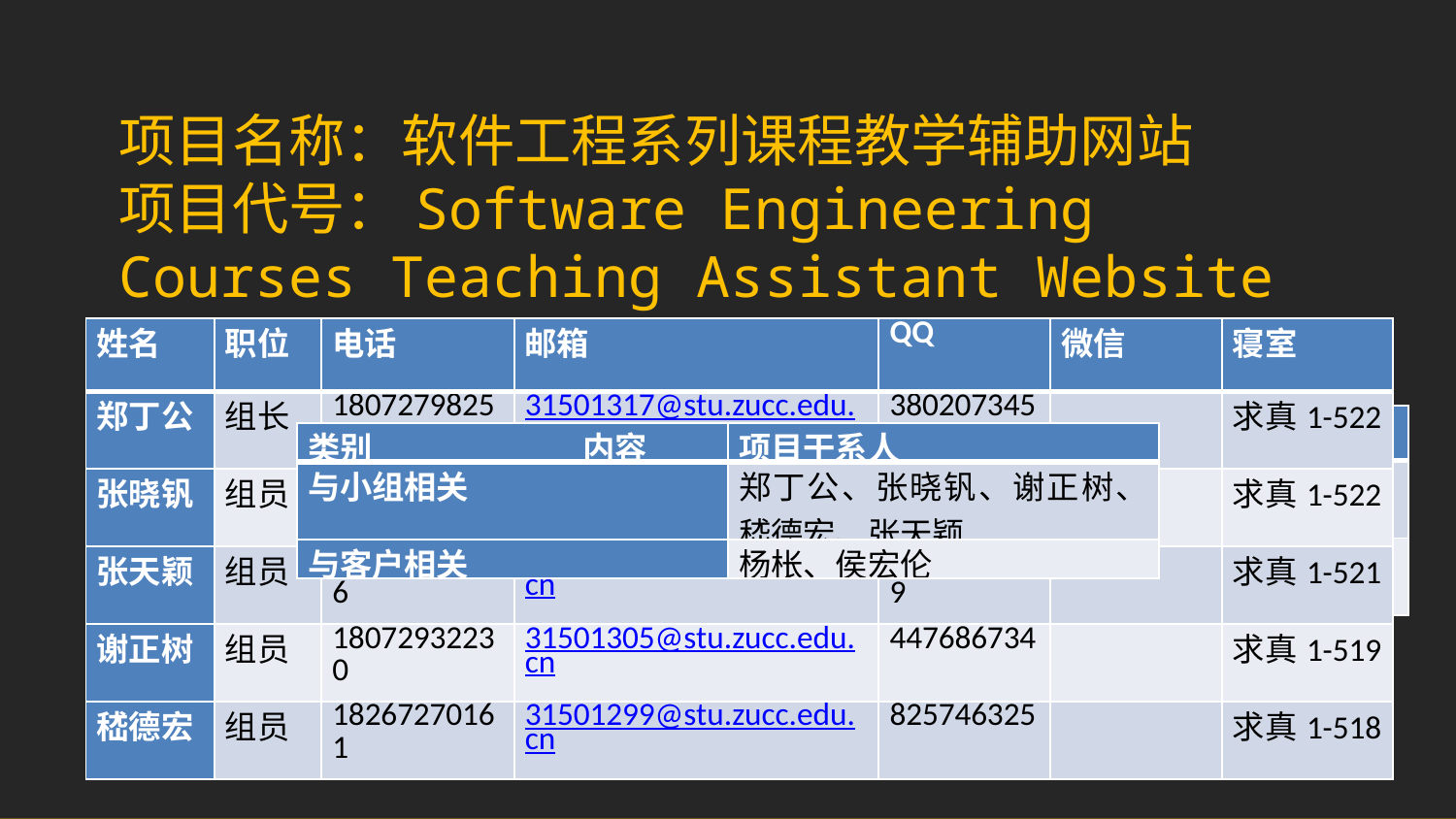

项目名称：软件工程系列课程教学辅助网站
项目代号：Software Engineering Courses Teaching Assistant Website
| 姓名 | 职位 | 电话 | 邮箱 | QQ | 微信 | 寝室 |
| --- | --- | --- | --- | --- | --- | --- |
| 郑丁公 | 组长 | 18072798253 | 31501317@stu.zucc.edu.cn | 380207345 |  | 求真1-522 |
| 张晓钒 | 组员 | 15858266581 | 31501315@stu.zucc.edu.cn | 1021812863 |  | 求真1-522 |
| 张天颖 | 组员 | 15990013716 | 31501314@stu.zucc.edu.cn | 2596115309 |  | 求真1-521 |
| 谢正树 | 组员 | 18072932230 | 31501305@stu.zucc.edu.cn | 447686734 |  | 求真1-519 |
| 嵇德宏 | 组员 | 18267270161 | 31501299@stu.zucc.edu.cn | 825746325 |  | 求真1-518 |
| 姓名 | 角色 | 电话 | 邮箱 | QQ | 微信 | 地址 |
| --- | --- | --- | --- | --- | --- | --- |
| 杨枨 | 项目发布人 | 13357102333 | yangc@zucc.edu.cn | 3407837159 | HolleyYang | 理四504 |
| 侯宏仑 | 教师 | 13071858629 | houhl@zucc.edu.cn | 56689824 | 土地烧牛牛 | 理四501 |
| 类别 内容 | 项目干系人 |
| --- | --- |
| 与小组相关 | 郑丁公、张晓钒、谢正树、嵇德宏、张天颖 |
| 与客户相关 | 杨枨、侯宏伦 |